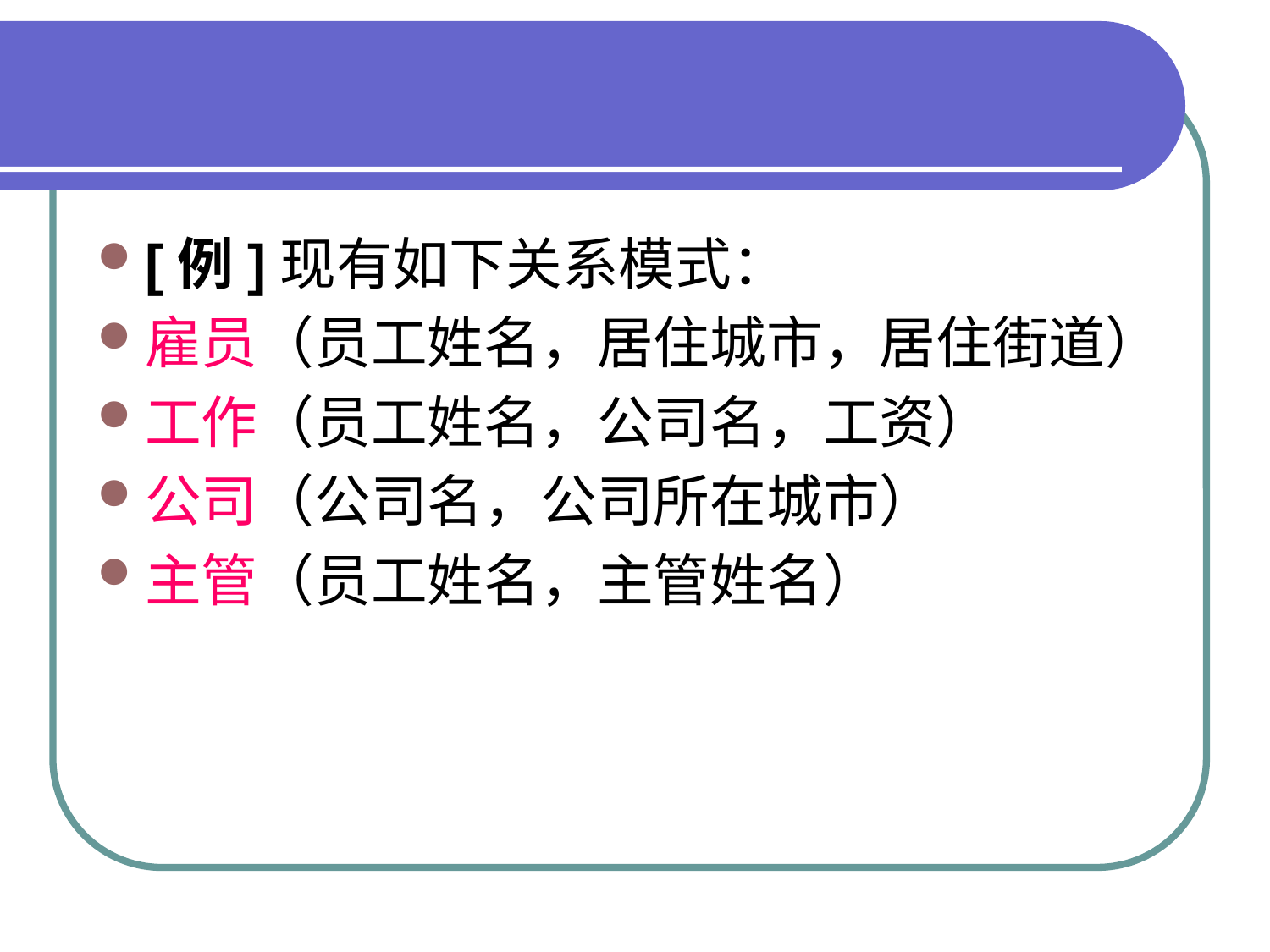

#
[例]现有如下关系模式：
雇员（员工姓名，居住城市，居住街道）
工作（员工姓名，公司名，工资）
公司（公司名，公司所在城市）
主管（员工姓名，主管姓名）